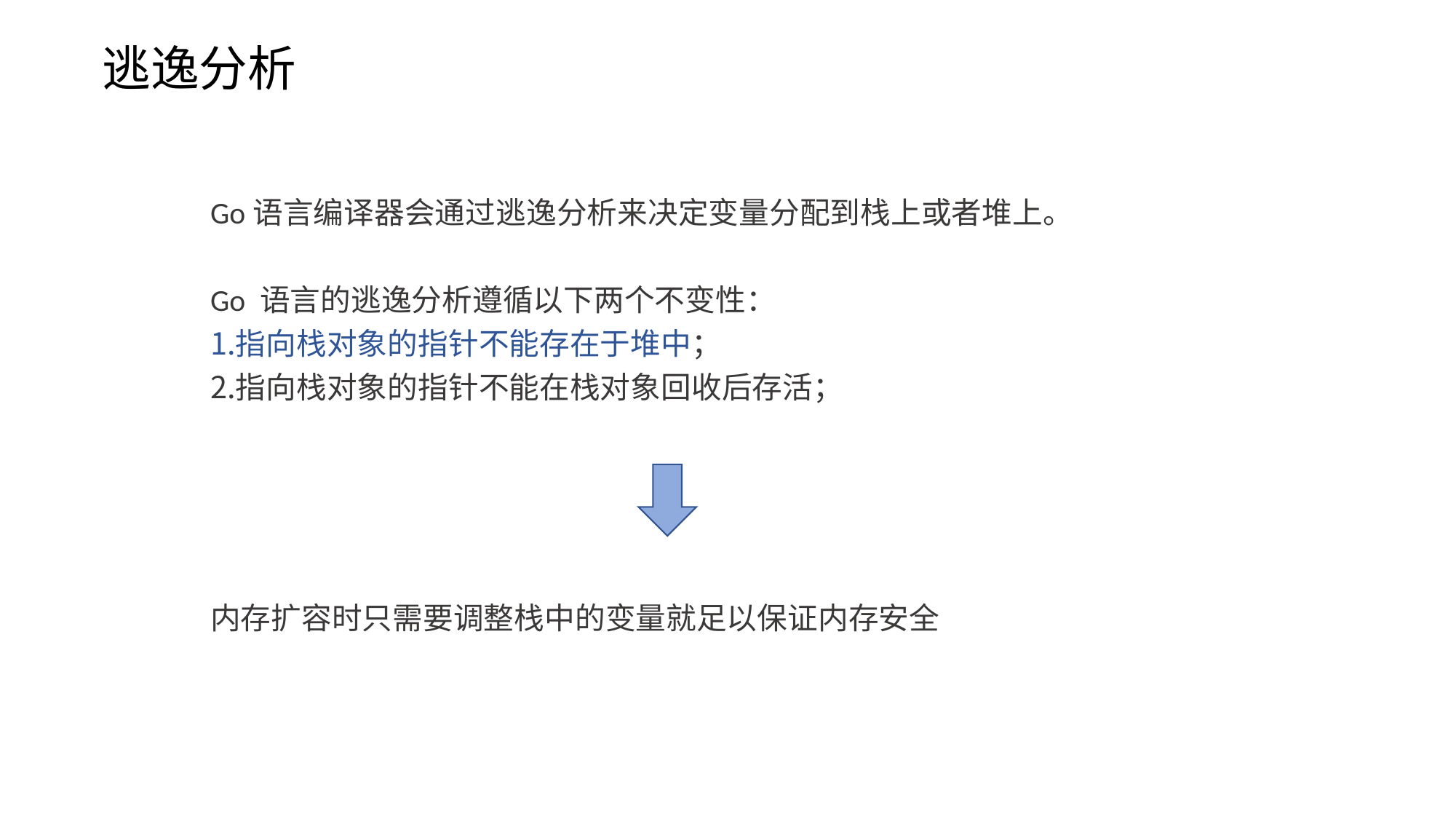

# 逃逸分析
Go语言编译器会通过逃逸分析来决定变量分配到栈上或者堆上。

Go 语言的逃逸分析遵循以下两个不变性：
指向栈对象的指针不能存在于堆中；
指向栈对象的指针不能在栈对象回收后存活；

内存扩容时只需要调整栈中的变量就足以保证内存安全